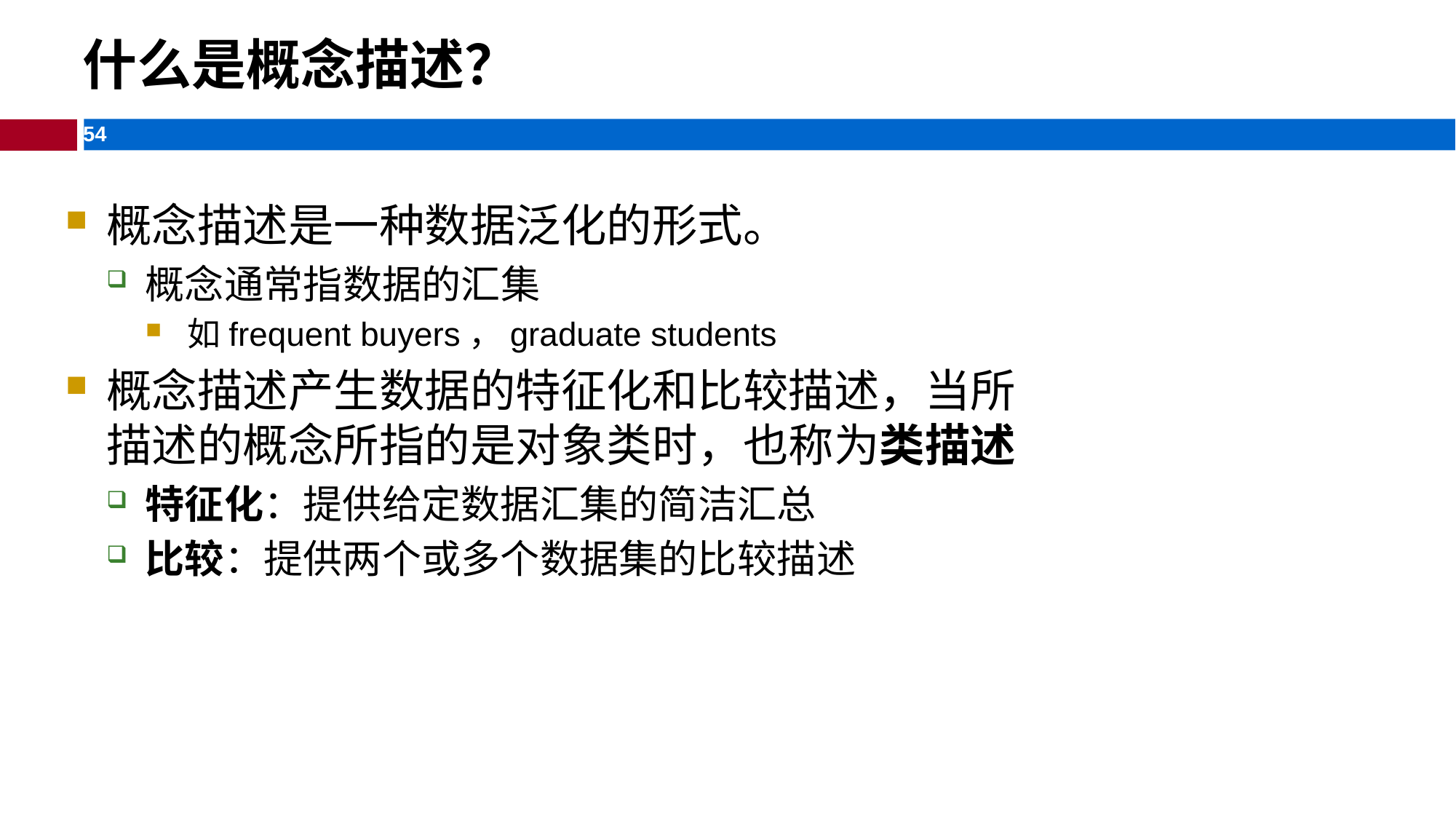

什么是概念描述？
概念描述是一种数据泛化的形式。
概念通常指数据的汇集
如frequent buyers，graduate students
概念描述产生数据的特征化和比较描述，当所描述的概念所指的是对象类时，也称为类描述
特征化：提供给定数据汇集的简洁汇总
比较：提供两个或多个数据集的比较描述